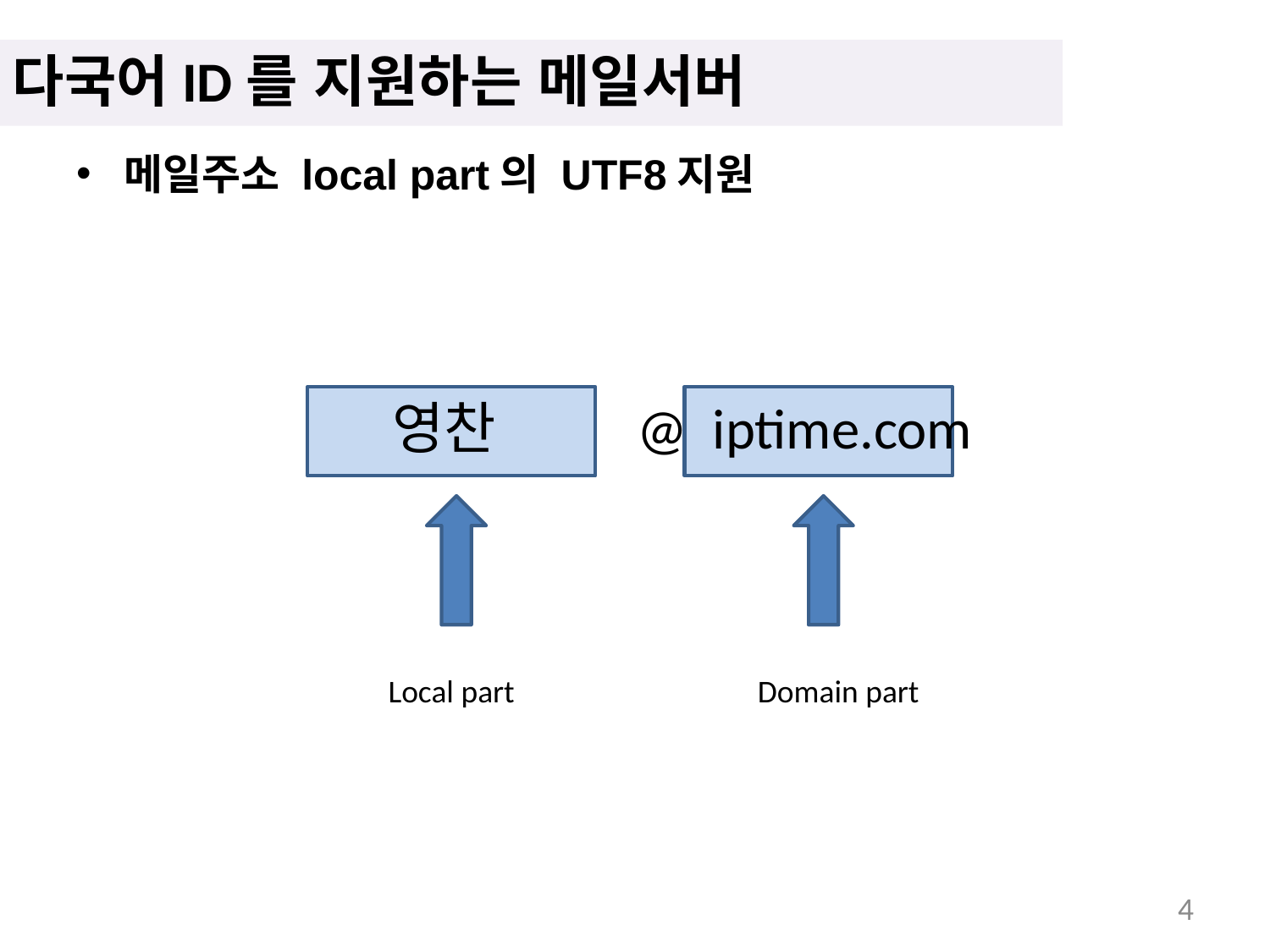

다국어ID를 지원하는 메일서버

메일주소 local part의 UTF8지원

       영찬        @  iptime.com

Local part
Domain part
4